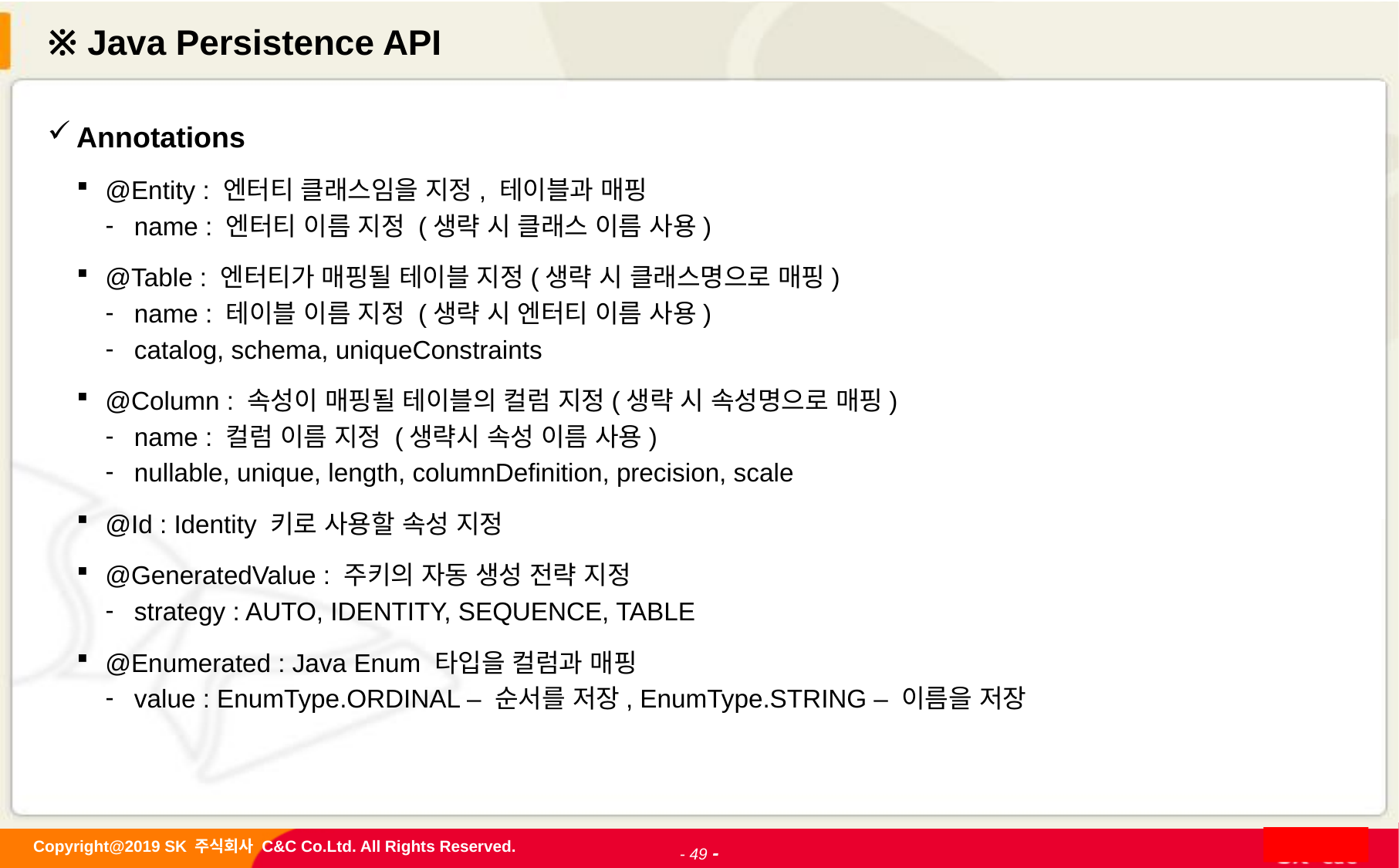

# ※ Java Persistence API
Annotations
@Entity : 엔터티 클래스임을 지정, 테이블과 매핑
name : 엔터티 이름 지정 (생략 시 클래스 이름 사용)
@Table : 엔터티가 매핑될 테이블 지정(생략 시 클래스명으로 매핑)
name : 테이블 이름 지정 (생략 시 엔터티 이름 사용)
catalog, schema, uniqueConstraints
@Column : 속성이 매핑될 테이블의 컬럼 지정(생략 시 속성명으로 매핑)
name : 컬럼 이름 지정 (생략시 속성 이름 사용)
nullable, unique, length, columnDefinition, precision, scale
@Id : Identity 키로 사용할 속성 지정
@GeneratedValue : 주키의 자동 생성 전략 지정
strategy : AUTO, IDENTITY, SEQUENCE, TABLE
@Enumerated : Java Enum 타입을 컬럼과 매핑
value : EnumType.ORDINAL – 순서를 저장, EnumType.STRING – 이름을 저장